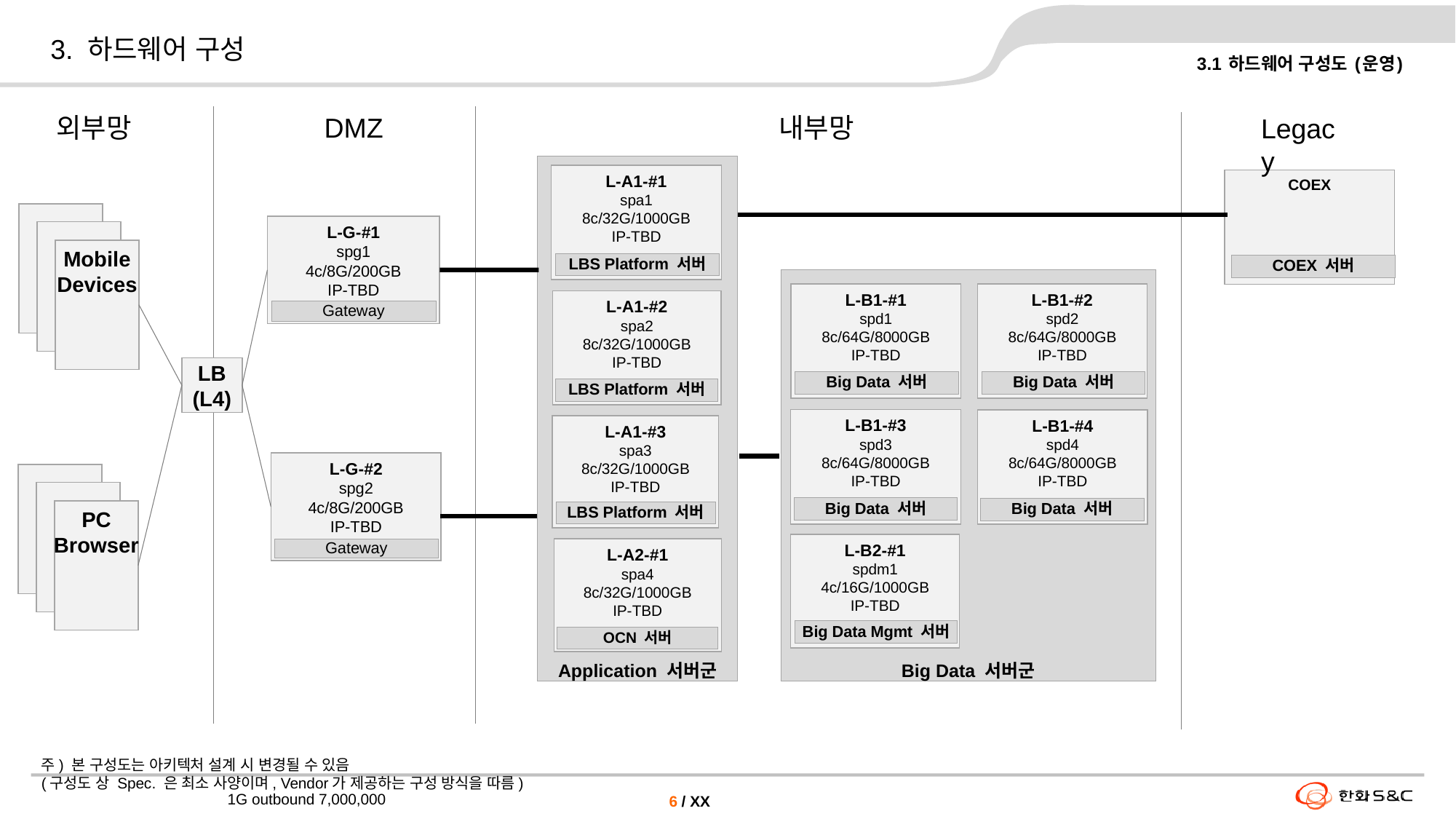

# 3. 하드웨어 구성
3.1 하드웨어 구성도 (운영)
외부망
DMZ
내부망
Legacy
Application 서버군
L-A1-#1
spa1
8c/32G/1000GB
IP-TBD
LBS Platform 서버
COEX

L-G-#1
spg1
4c/8G/200GB
IP-TBD

Gateway

Mobile
Devices
COEX 서버
Big Data 서버군
L-B1-#1
spd1
8c/64G/8000GB
IP-TBD

Big Data 서버
L-B1-#2
spd2
8c/64G/8000GB
IP-TBD
Big Data 서버
L-A1-#2
spa2
8c/32G/1000GB
IP-TBD

LBS Platform 서버
LB
(L4)
L-B1-#3
spd3
8c/64G/8000GB
IP-TBD
Big Data 서버
L-B1-#4
spd4
8c/64G/8000GB
IP-TBD
Big Data 서버
L-A1-#3
spa3
8c/32G/1000GB
IP-TBD
LBS Platform 서버
L-G-#2
spg2
4c/8G/200GB
IP-TBD

Gateway

PC
Browser
L-B2-#1
spdm1
4c/16G/1000GB
IP-TBD

Big Data Mgmt 서버
L-A2-#1
spa4
8c/32G/1000GB
IP-TBD

OCN 서버
주) 본 구성도는 아키텍처 설계 시 변경될 수 있음
(구성도 상 Spec. 은 최소 사양이며, Vendor가 제공하는 구성 방식을 따름)
1G outbound 7,000,000